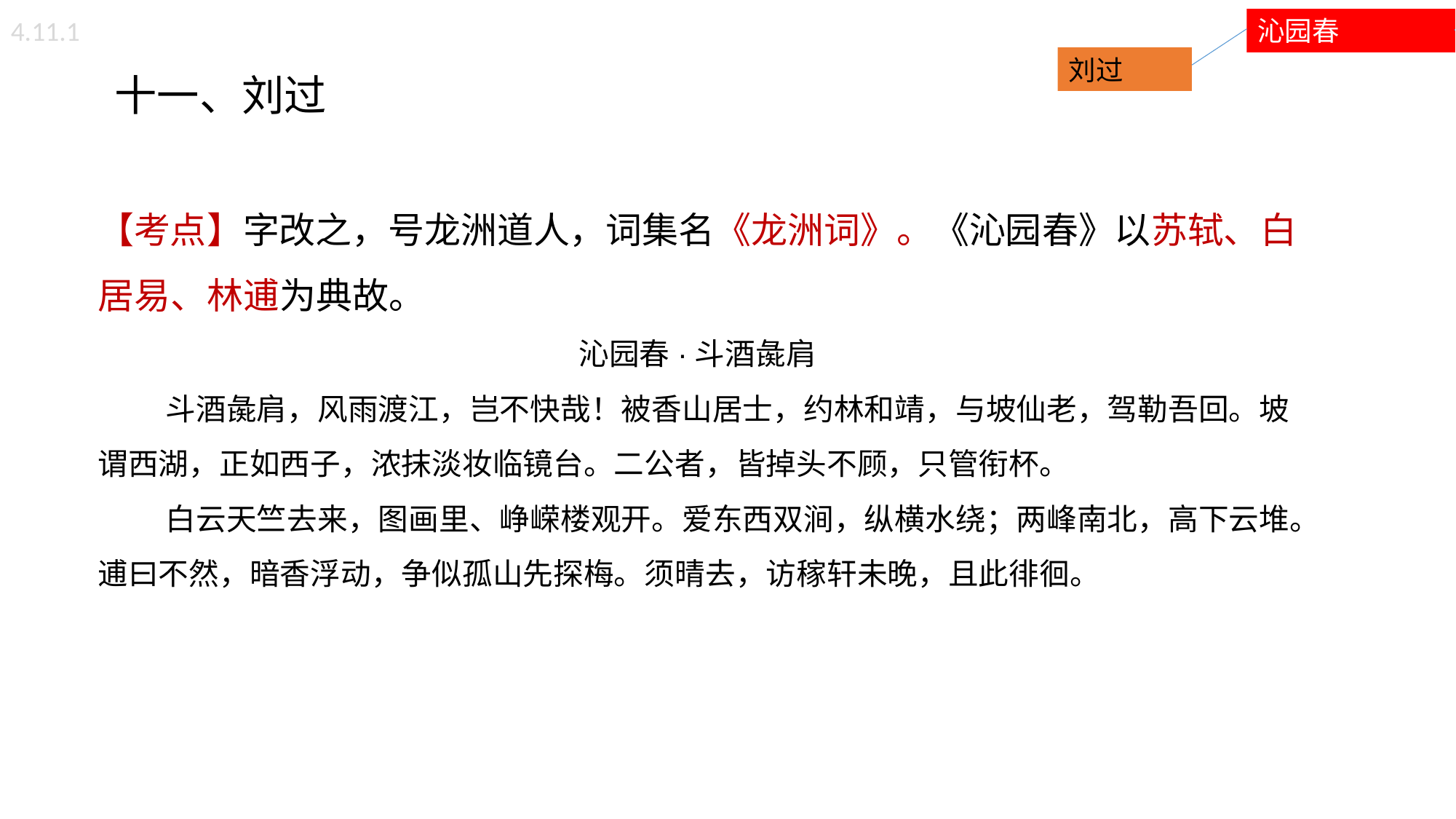

4.11.1
沁园春
 十一、刘过

【考点】字改之，号龙洲道人，词集名《龙洲词》。《沁园春》以苏轼、白居易、林逋为典故。
沁园春·斗酒彘肩
         斗酒彘肩，风雨渡江，岂不快哉！被香山居士，约林和靖，与坡仙老，驾勒吾回。坡谓西湖，正如西子，浓抹淡妆临镜台。二公者，皆掉头不顾，只管衔杯。
         白云天竺去来，图画里、峥嵘楼观开。爱东西双涧，纵横水绕；两峰南北，高下云堆。逋曰不然，暗香浮动，争似孤山先探梅。须晴去，访稼轩未晚，且此徘徊。
刘过